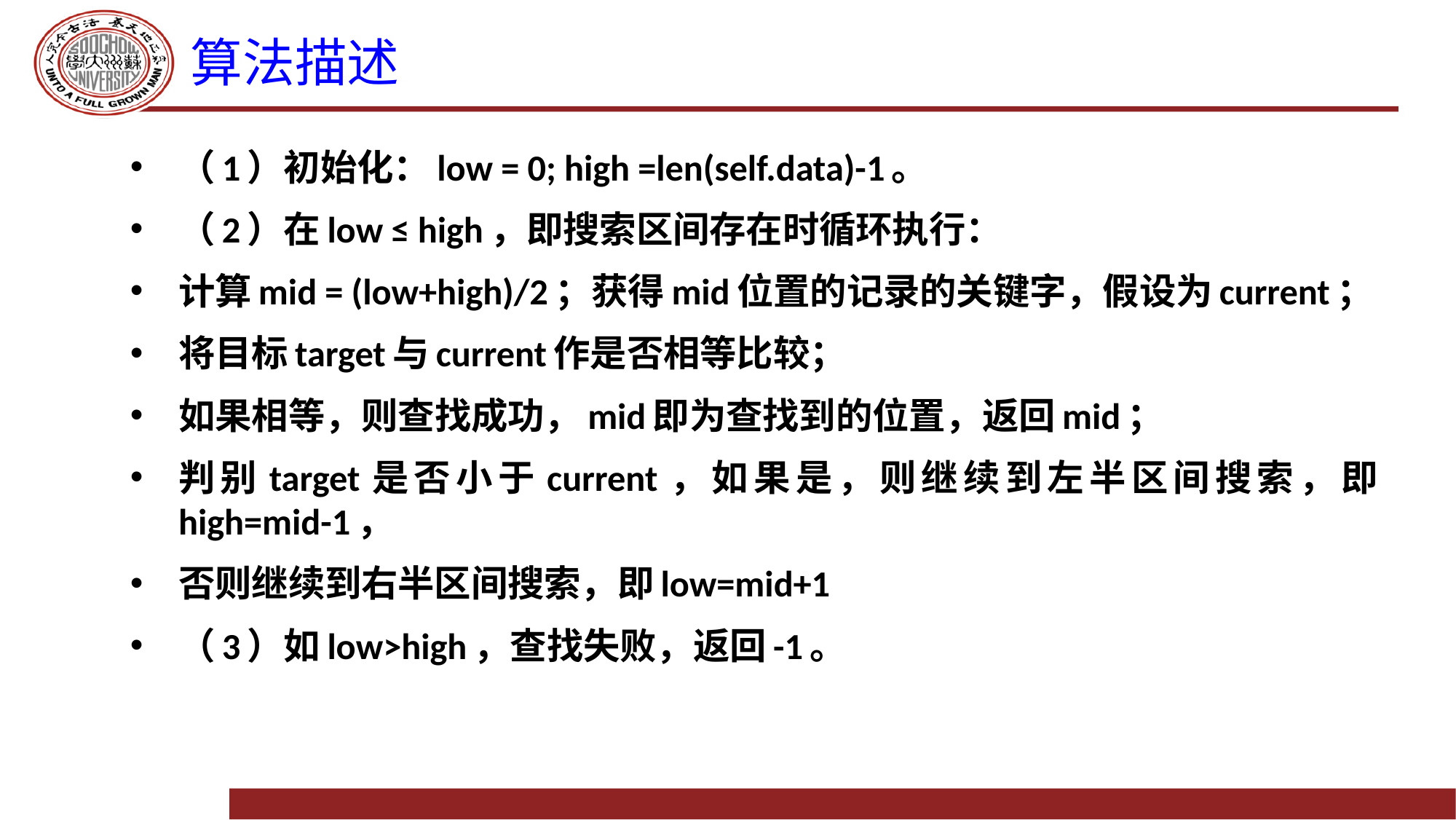

# 算法描述
（1）初始化：low = 0; high =len(self.data)-1。
（2）在low ≤ high，即搜索区间存在时循环执行：
计算mid = (low+high)/2；获得mid位置的记录的关键字，假设为current；
将目标target与current作是否相等比较；
如果相等，则查找成功，mid即为查找到的位置，返回mid；
判别target是否小于current，如果是，则继续到左半区间搜索，即high=mid-1，
否则继续到右半区间搜索，即low=mid+1
（3）如low>high，查找失败，返回-1。